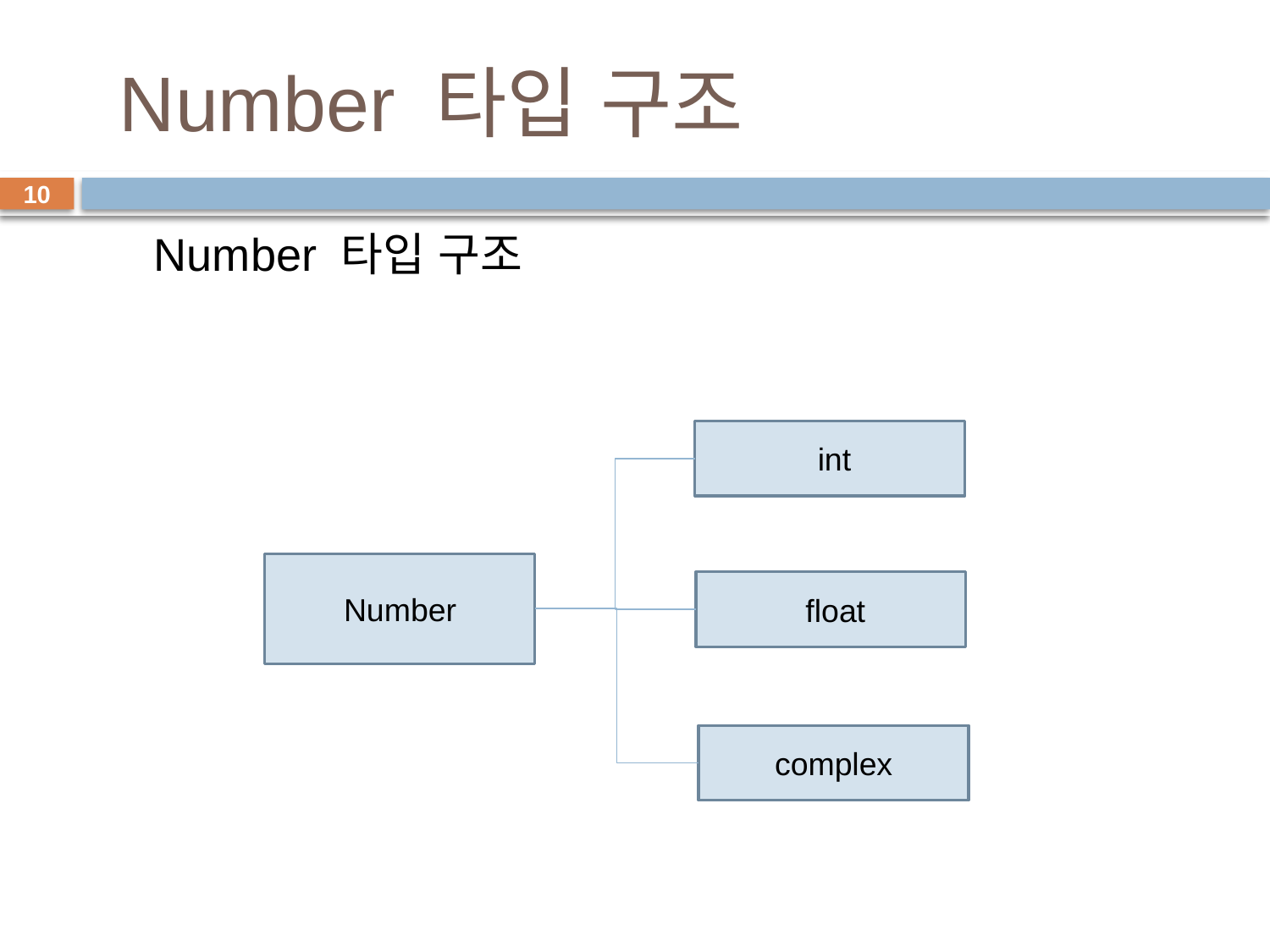

# Number 타입 구조
10
 Number 타입 구조
 int
Number
 float
complex